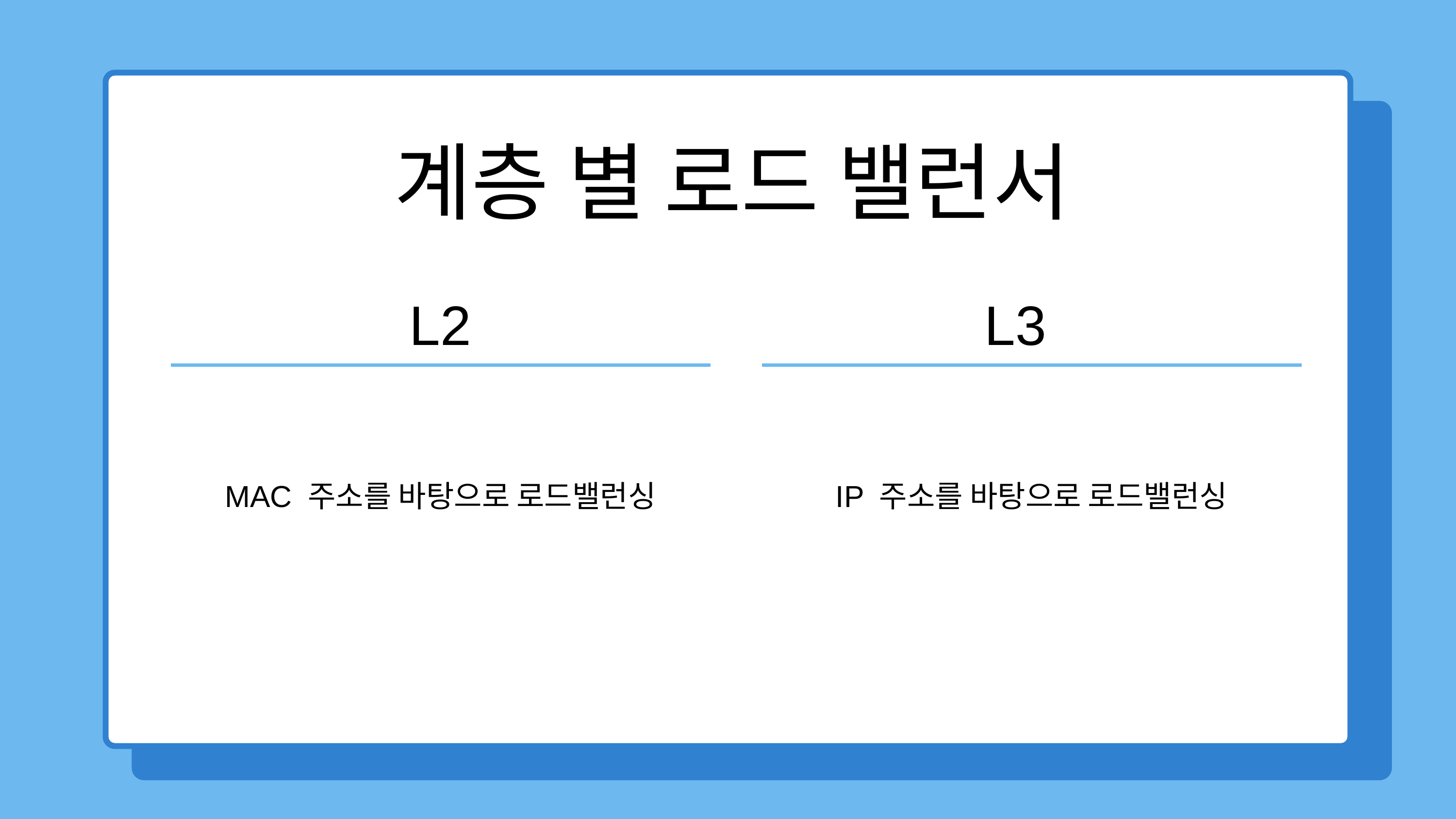

계층 별 로드 밸런서
L2
L3

MAC 주소를 바탕으로 로드밸런싱
IP 주소를 바탕으로 로드밸런싱